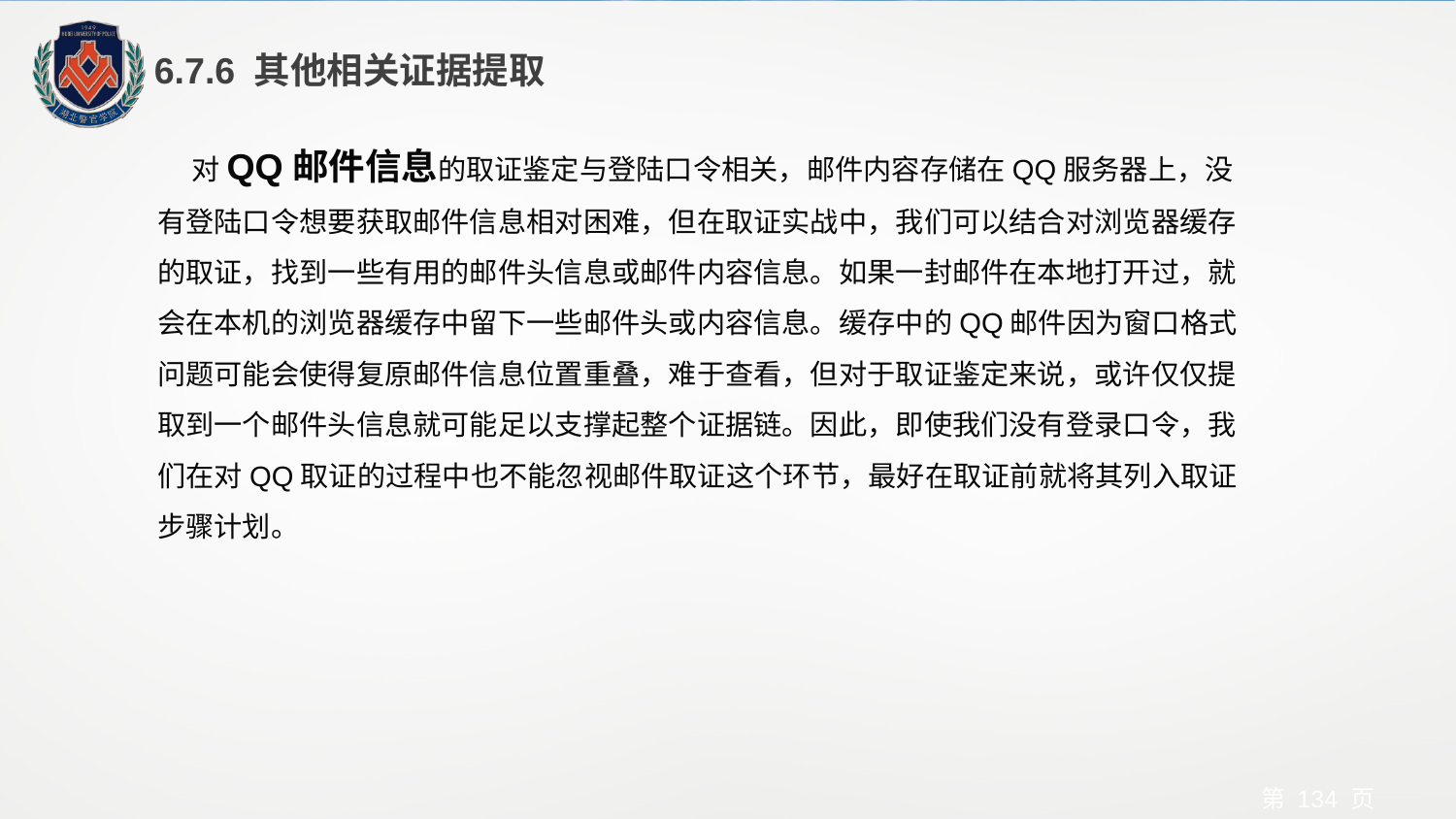

6.7.6 其他相关证据提取
    对QQ邮件信息的取证鉴定与登陆口令相关，邮件内容存储在QQ服务器上，没有登陆口令想要获取邮件信息相对困难，但在取证实战中，我们可以结合对浏览器缓存的取证，找到一些有用的邮件头信息或邮件内容信息。如果一封邮件在本地打开过，就会在本机的浏览器缓存中留下一些邮件头或内容信息。缓存中的QQ邮件因为窗口格式问题可能会使得复原邮件信息位置重叠，难于查看，但对于取证鉴定来说，或许仅仅提取到一个邮件头信息就可能足以支撑起整个证据链。因此，即使我们没有登录口令，我们在对QQ取证的过程中也不能忽视邮件取证这个环节，最好在取证前就将其列入取证步骤计划。